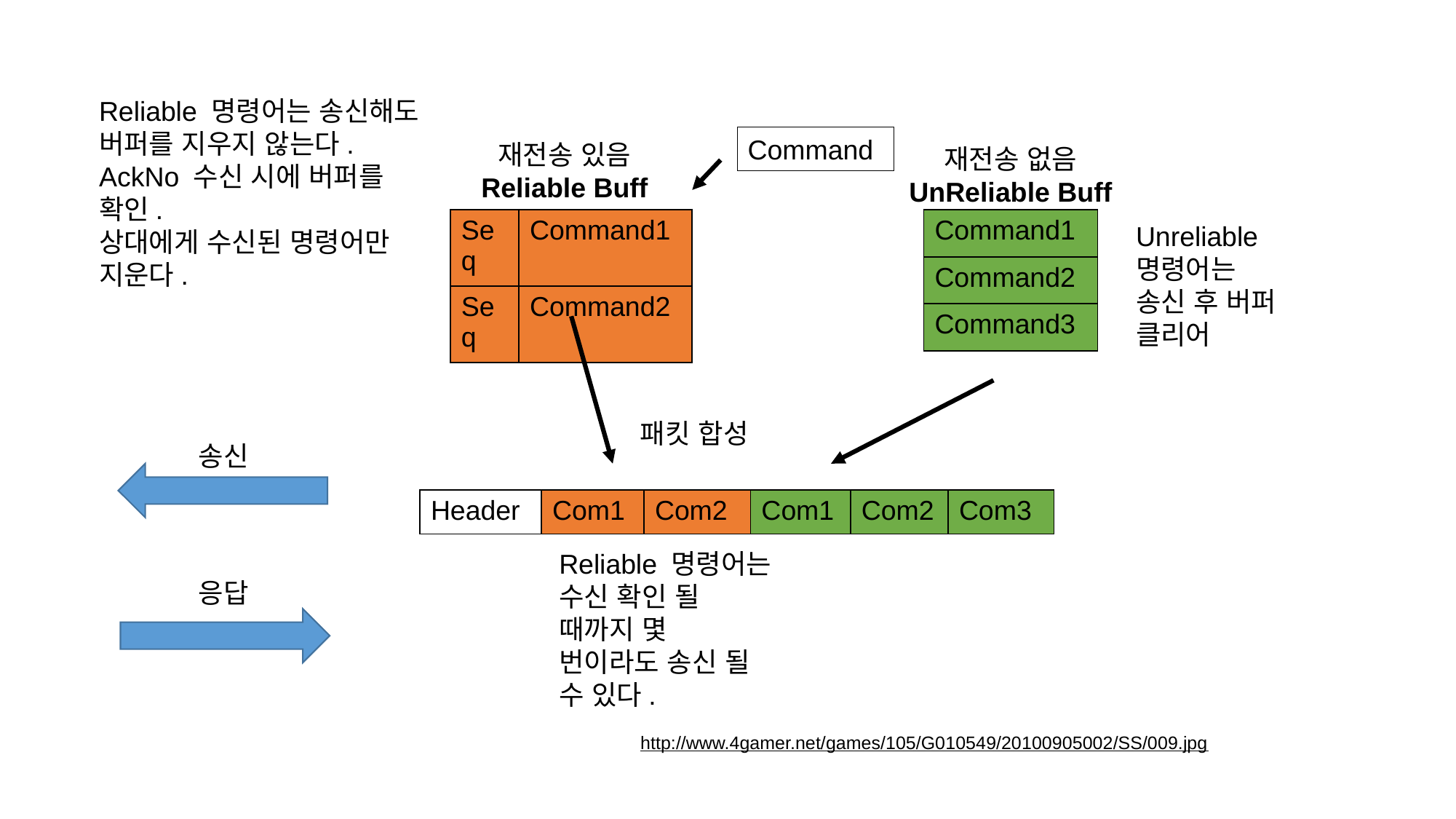

Reliable 명령어는 송신해도 버퍼를 지우지 않는다.
AckNo 수신 시에 버퍼를 확인.
상대에게 수신된 명령어만 지운다.
Command
재전송 있음
Reliable Buff
재전송 없음
UnReliable Buff
| Seq | Command1 |
| --- | --- |
| Seq | Command2 |
| Command1 |
| --- |
| Command2 |
| Command3 |
Unreliable 명령어는 송신 후 버퍼 클리어
패킷 합성
송신

| Header | Com1 | Com2 | Com1 | Com2 | Com3 |
| --- | --- | --- | --- | --- | --- |
Reliable 명령어는 수신 확인 될 때까지 몇 번이라도 송신 될 수 있다.
응답

http://www.4gamer.net/games/105/G010549/20100905002/SS/009.jpg